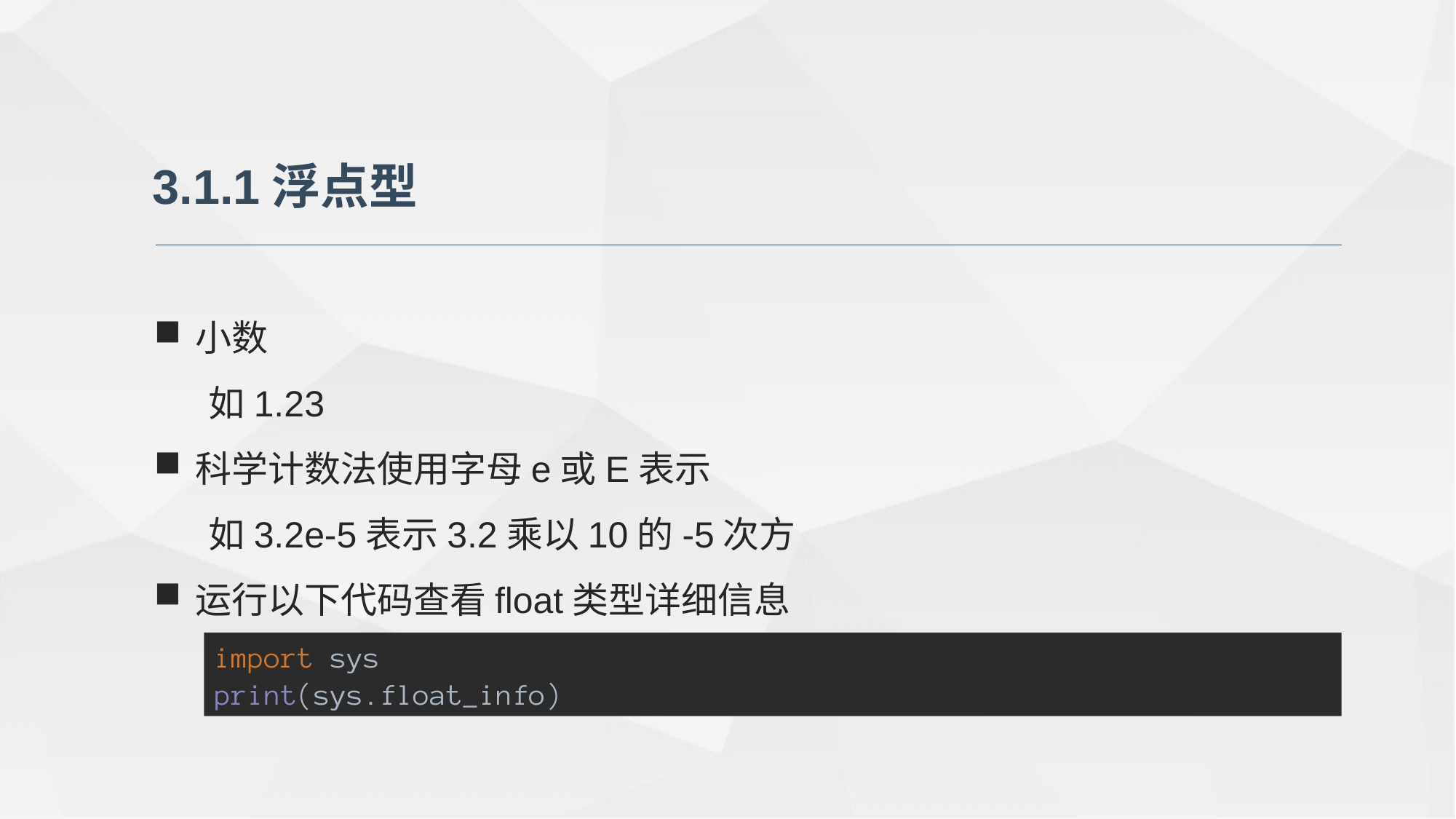

3.1.1浮点型
小数
如1.23
科学计数法使用字母e或E表示
如3.2e-5表示3.2乘以10的-5次方
运行以下代码查看float类型详细信息
import sys
print(sys.float_info)